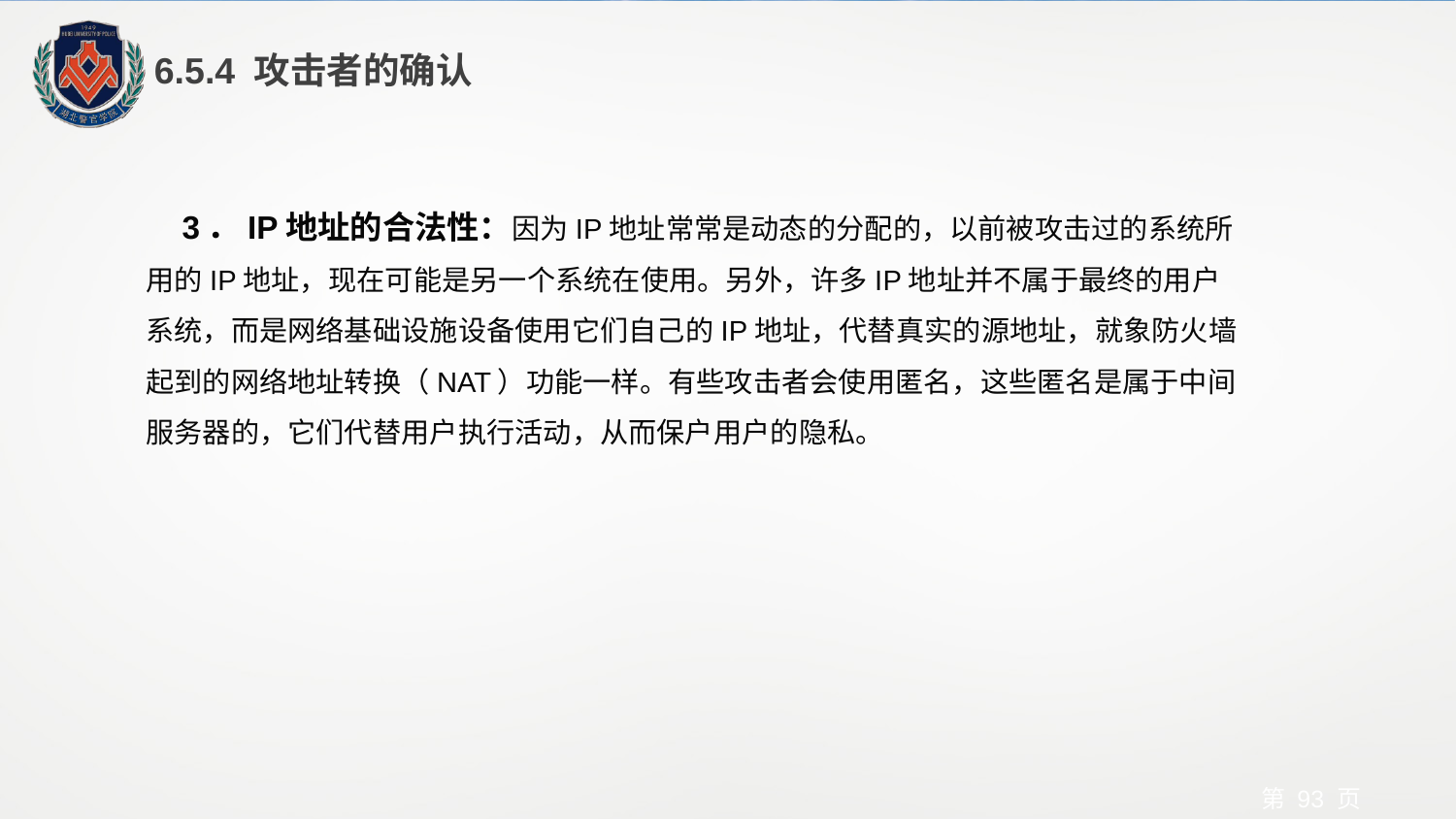

6.5.4 攻击者的确认
    3．IP地址的合法性：因为IP地址常常是动态的分配的，以前被攻击过的系统所用的IP地址，现在可能是另一个系统在使用。另外，许多IP地址并不属于最终的用户系统，而是网络基础设施设备使用它们自己的IP地址，代替真实的源地址，就象防火墙起到的网络地址转换（NAT）功能一样。有些攻击者会使用匿名，这些匿名是属于中间服务器的，它们代替用户执行活动，从而保户用户的隐私。